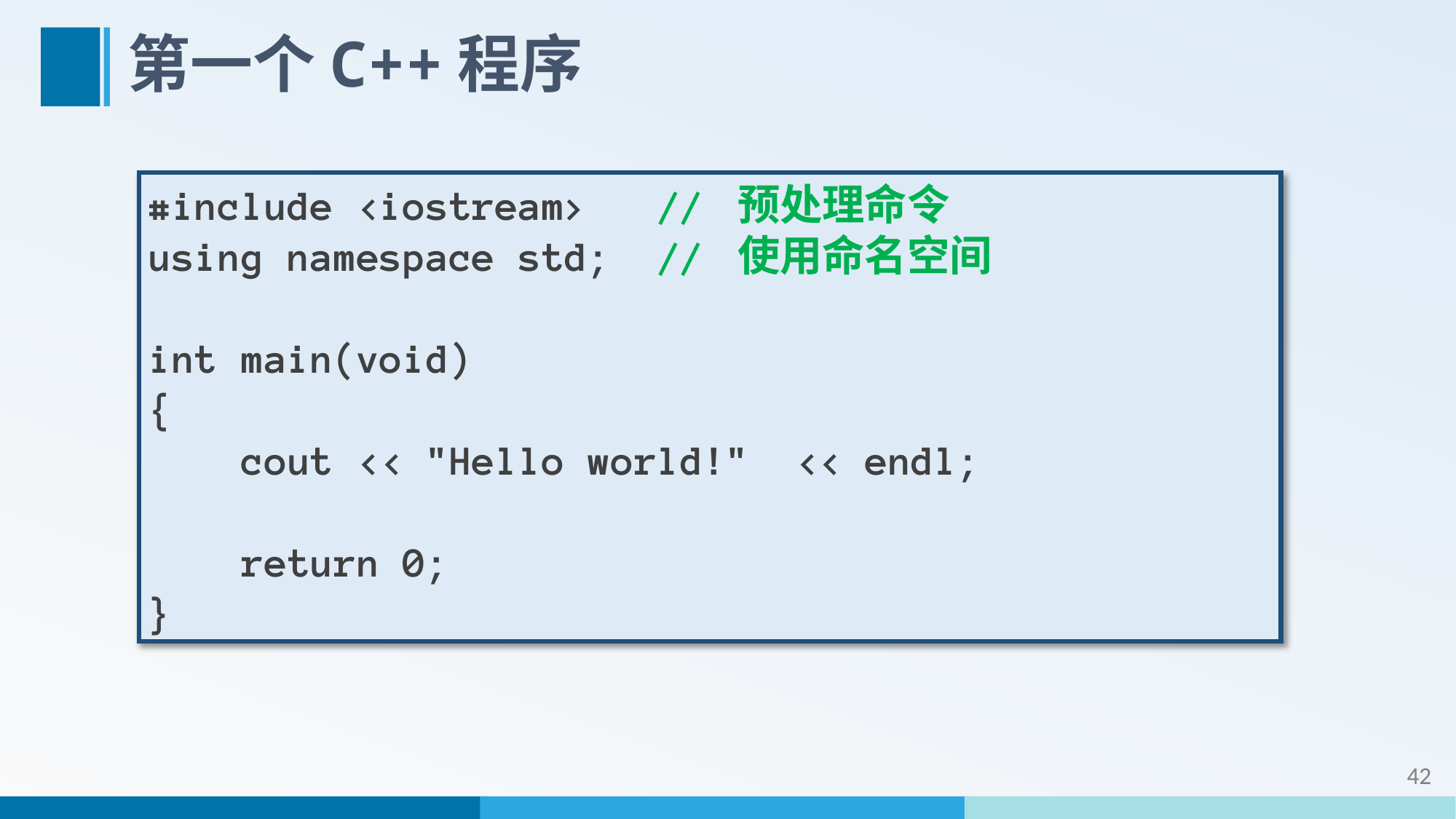

# 第一个C++程序
#include <iostream>   // 预处理命令
using namespace std;  // 使用命名空间

int main(void)
{
    cout << "Hello world!"  << endl;

    return 0;
}